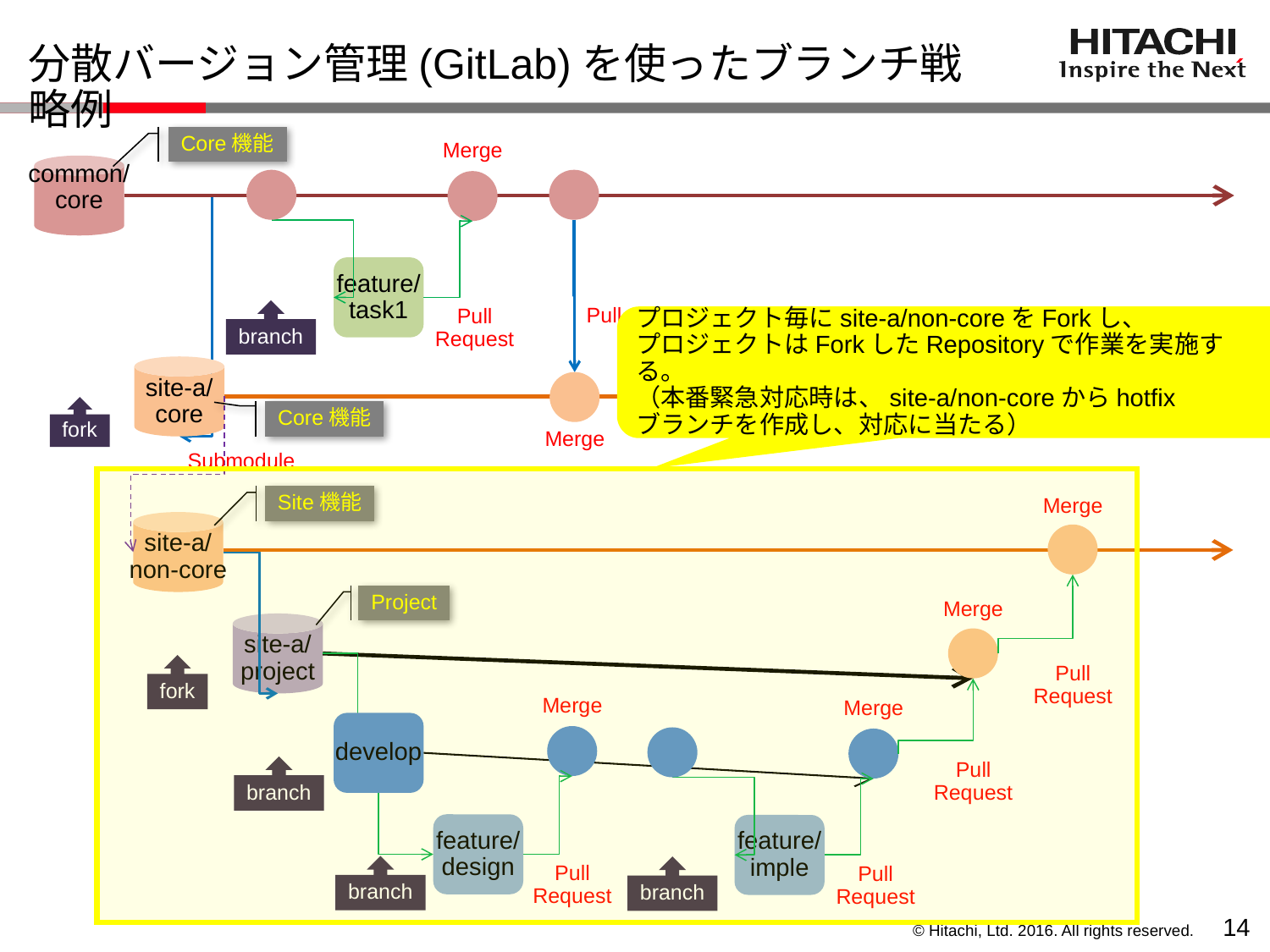

# 分散バージョン管理(GitLab)を使ったブランチ戦略例
Core機能
Merge
common/
core

feature/
task1
Pull
Pull
Request
branch
プロジェクト毎にsite-a/non-coreをForkし、
プロジェクトはForkしたRepositoryで作業を実施する。
（本番緊急対応時は、site-a/non-coreからhotfix
ブランチを作成し、対応に当たる）
site-a/
core

fork
Core機能
Merge
Submodule

Site機能
Merge
site-a/
non-core

Project
Merge
site-a/
project

fork
Pull
Request
Merge
Merge
develop

Pull
Request
branch
feature/
design
feature/
imple
branch
branch
Pull
Request
Pull
Request
14